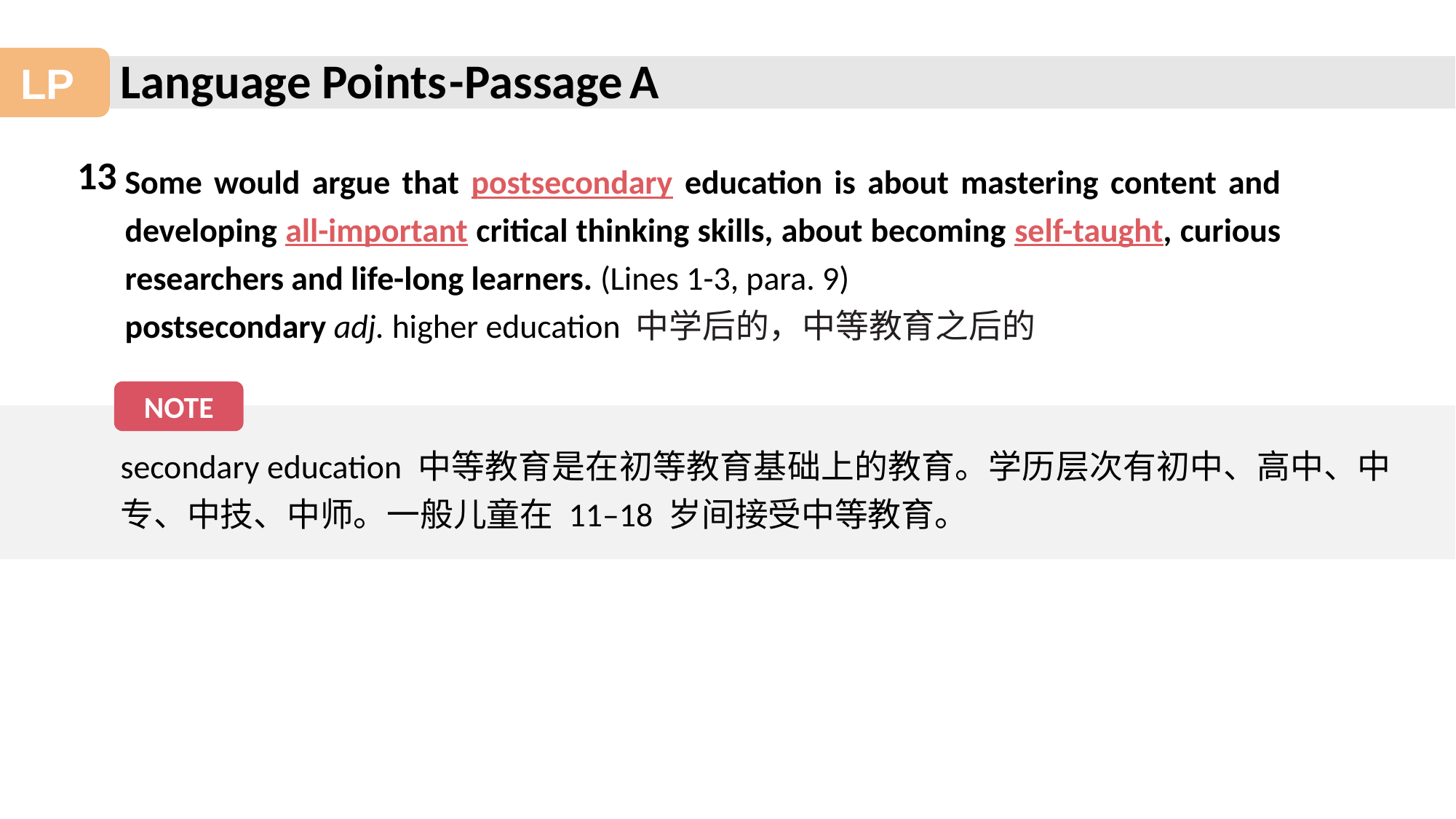

-Passage A
13
Some would argue that postsecondary education is about mastering content and developing all-important critical thinking skills, about becoming self-taught, curious researchers and life-long learners. (Lines 1-3, para. 9)
postsecondary adj. higher education 中学后的，中等教育之后的
NOTE

secondary education 中等教育是在初等教育基础上的教育。学历层次有初中、高中、中专、中技、中师。一般儿童在 11–18 岁间接受中等教育。